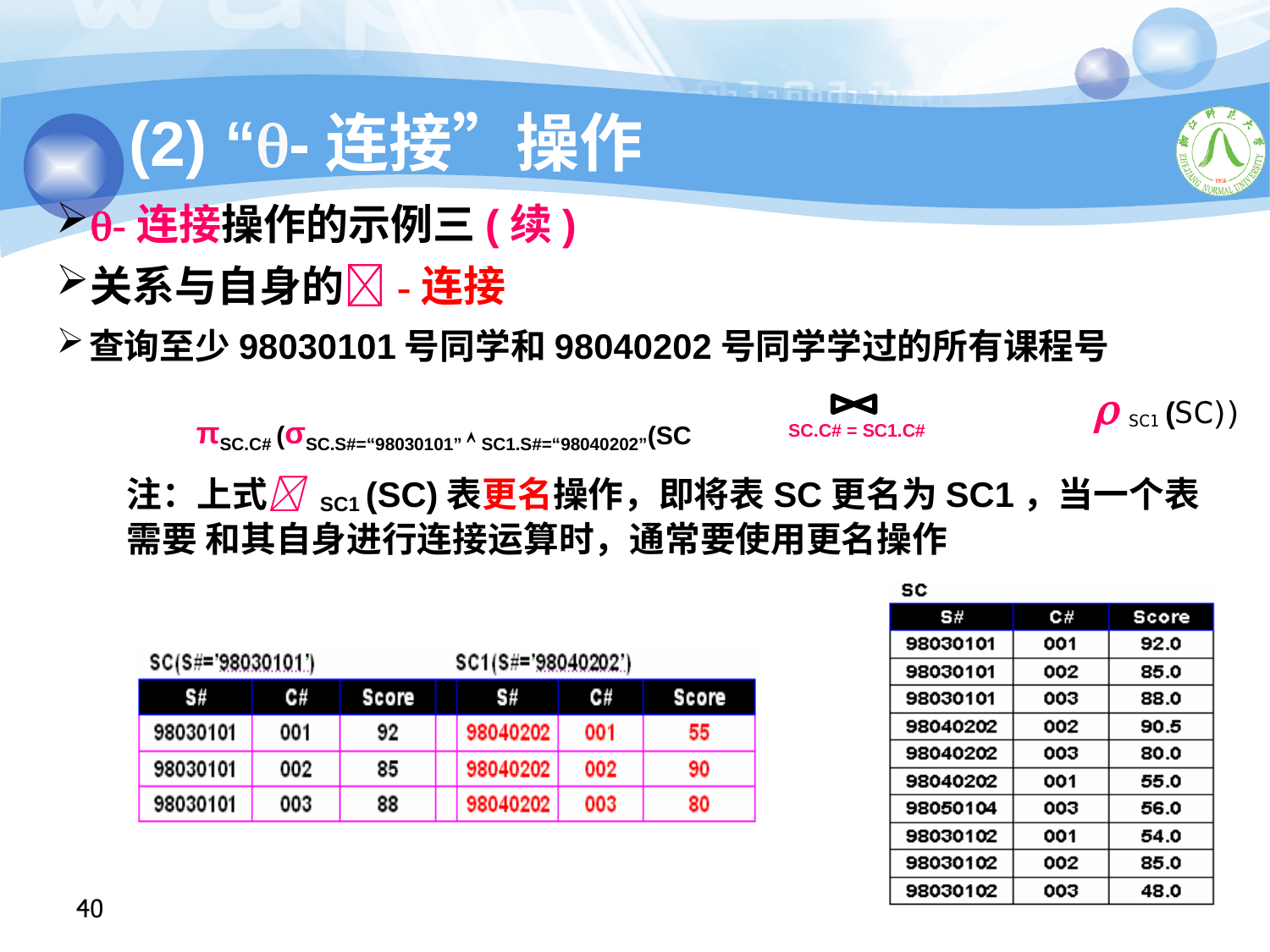

(2) “θ-连接”操作
θ-连接操作的示例三(续)
关系与自身的θ-连接
查询至少98030101号同学和98040202号同学学过的所有课程号
                                                 ρ SC1 (SC))
πSC.C# (σSC.S#=“98030101” ∧ SC1.S#=“98040202”(SC

SC.C# = SC1.C#
注：上式ρ SC1 (SC)表更名操作，即将表SC更名为SC1，当一个表需要 和其自身进行连接运算时，通常要使用更名操作

40